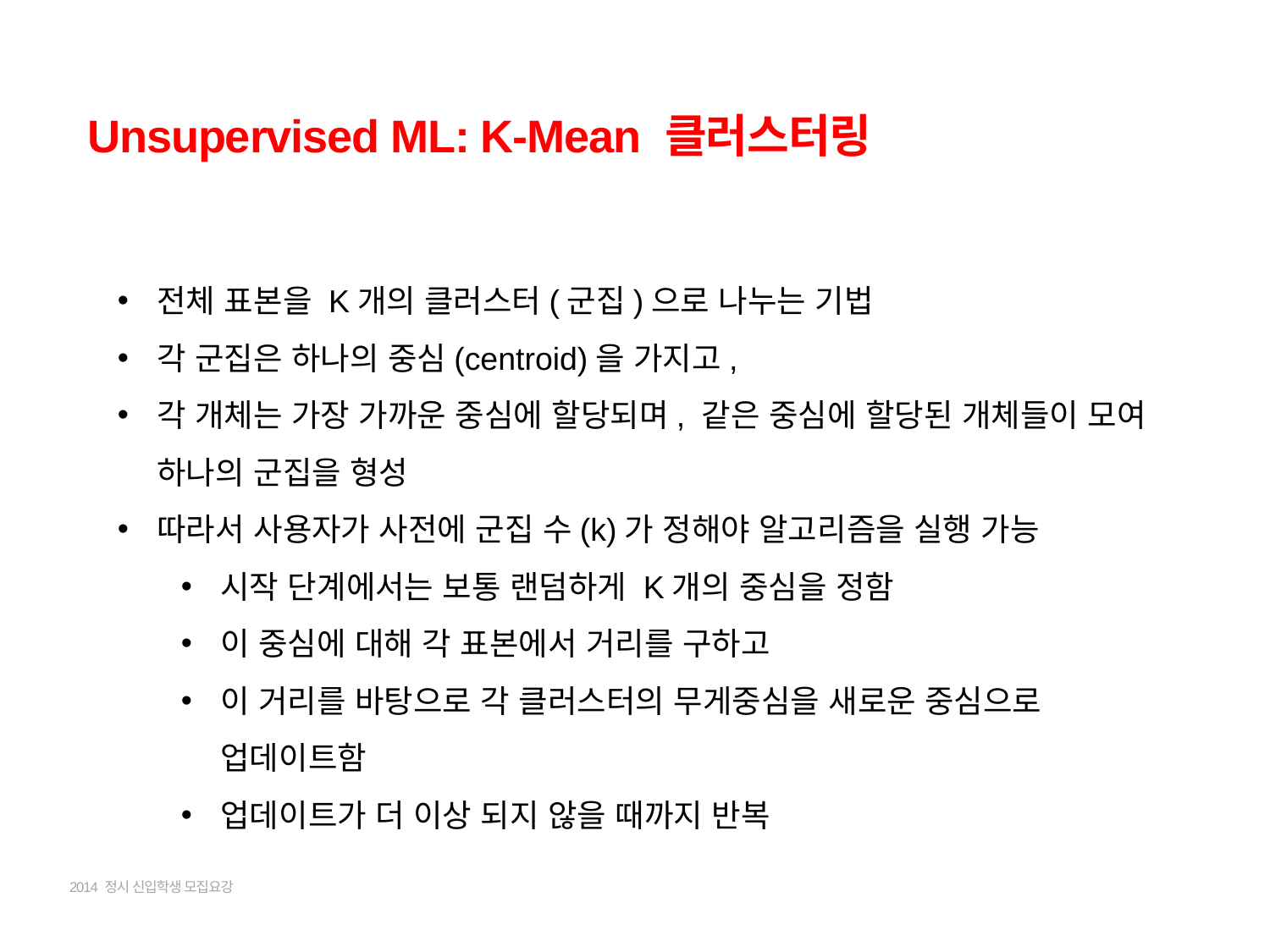

Unsupervised ML: K-Mean 클러스터링
전체 표본을 K개의 클러스터(군집)으로 나누는 기법
각 군집은 하나의 중심(centroid)을 가지고,
각 개체는 가장 가까운 중심에 할당되며, 같은 중심에 할당된 개체들이 모여 하나의 군집을 형성
따라서 사용자가 사전에 군집 수(k)가 정해야 알고리즘을 실행 가능
시작 단계에서는 보통 랜덤하게 K개의 중심을 정함
이 중심에 대해 각 표본에서 거리를 구하고
이 거리를 바탕으로 각 클러스터의 무게중심을 새로운 중심으로 업데이트함
업데이트가 더 이상 되지 않을 때까지 반복

2014 정시 신입학생 모집요강